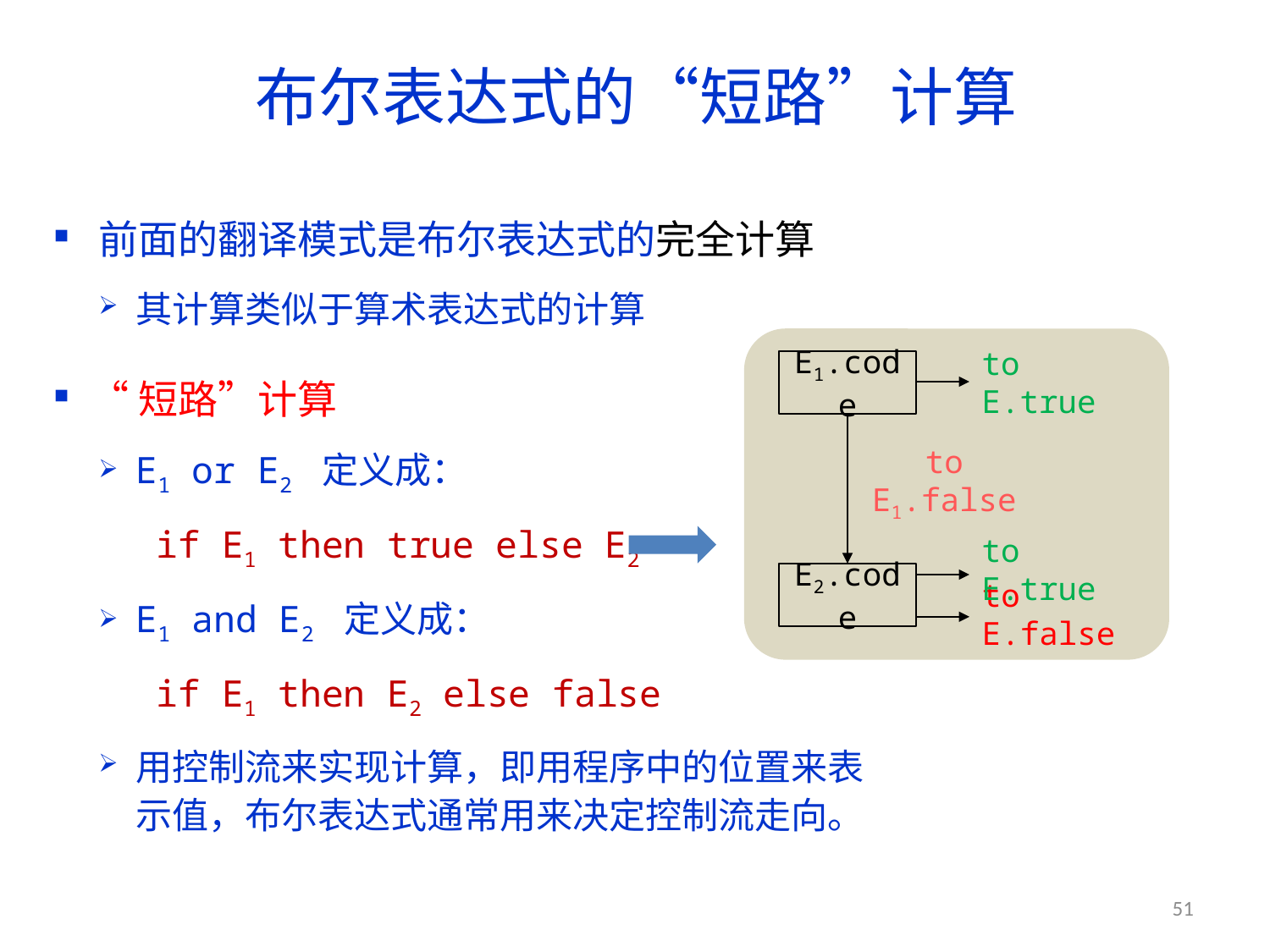

# 布尔表达式的“短路”计算
前面的翻译模式是布尔表达式的完全计算
其计算类似于算术表达式的计算
“短路”计算
E1 or E2 定义成：
if E1 then true else E2
E1 and E2 定义成：
if E1 then E2 else false
用控制流来实现计算，即用程序中的位置来表示值，布尔表达式通常用来决定控制流走向。

E1.code
to E.true
to E1.false
to E.true
E2.code
to E.false

51